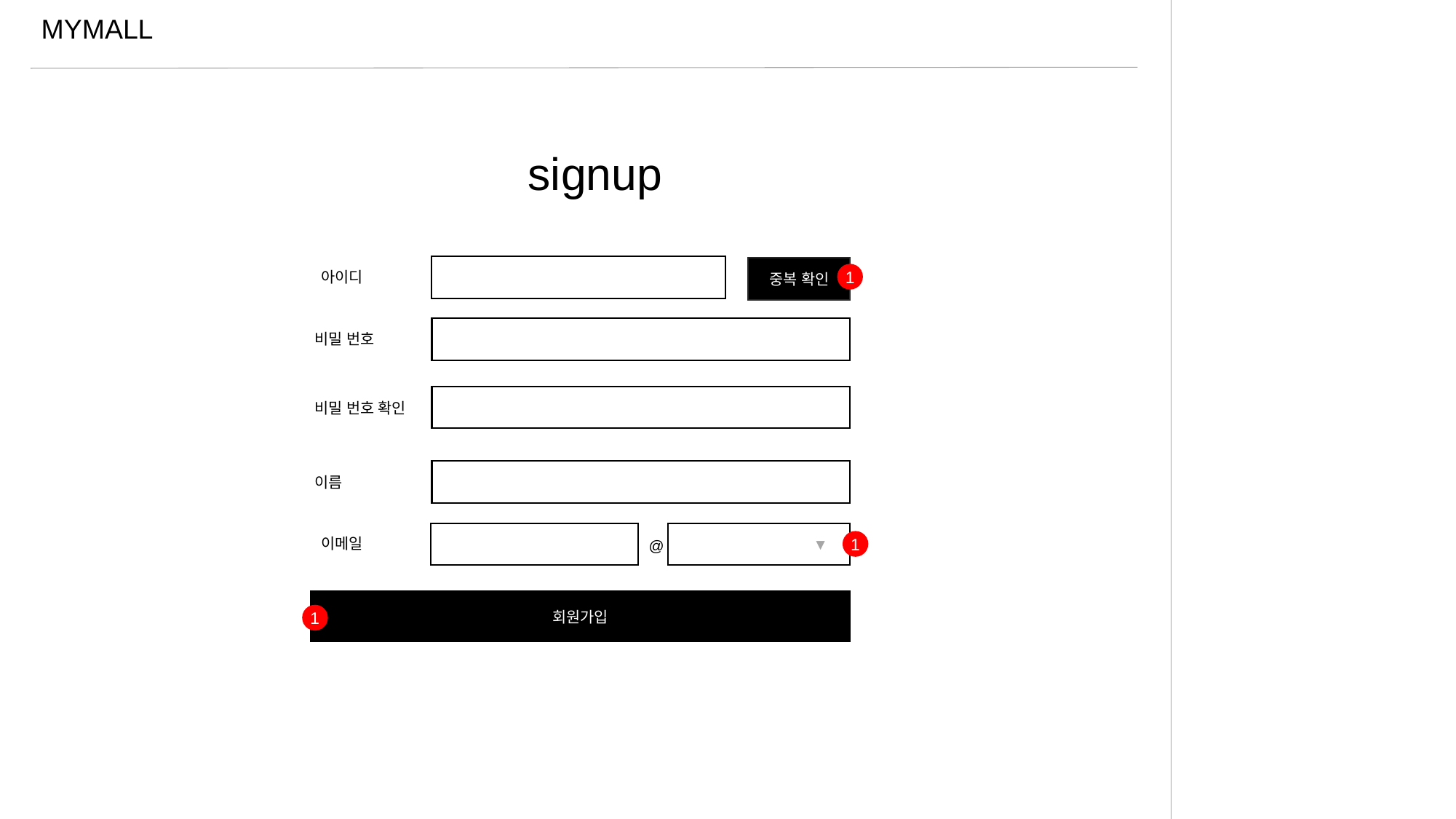

MYMALL
signup

중복 확인
아이디
1

비밀 번호

비밀 번호 확인

이름

	      ▼
이메일
@
1
회원가입
1